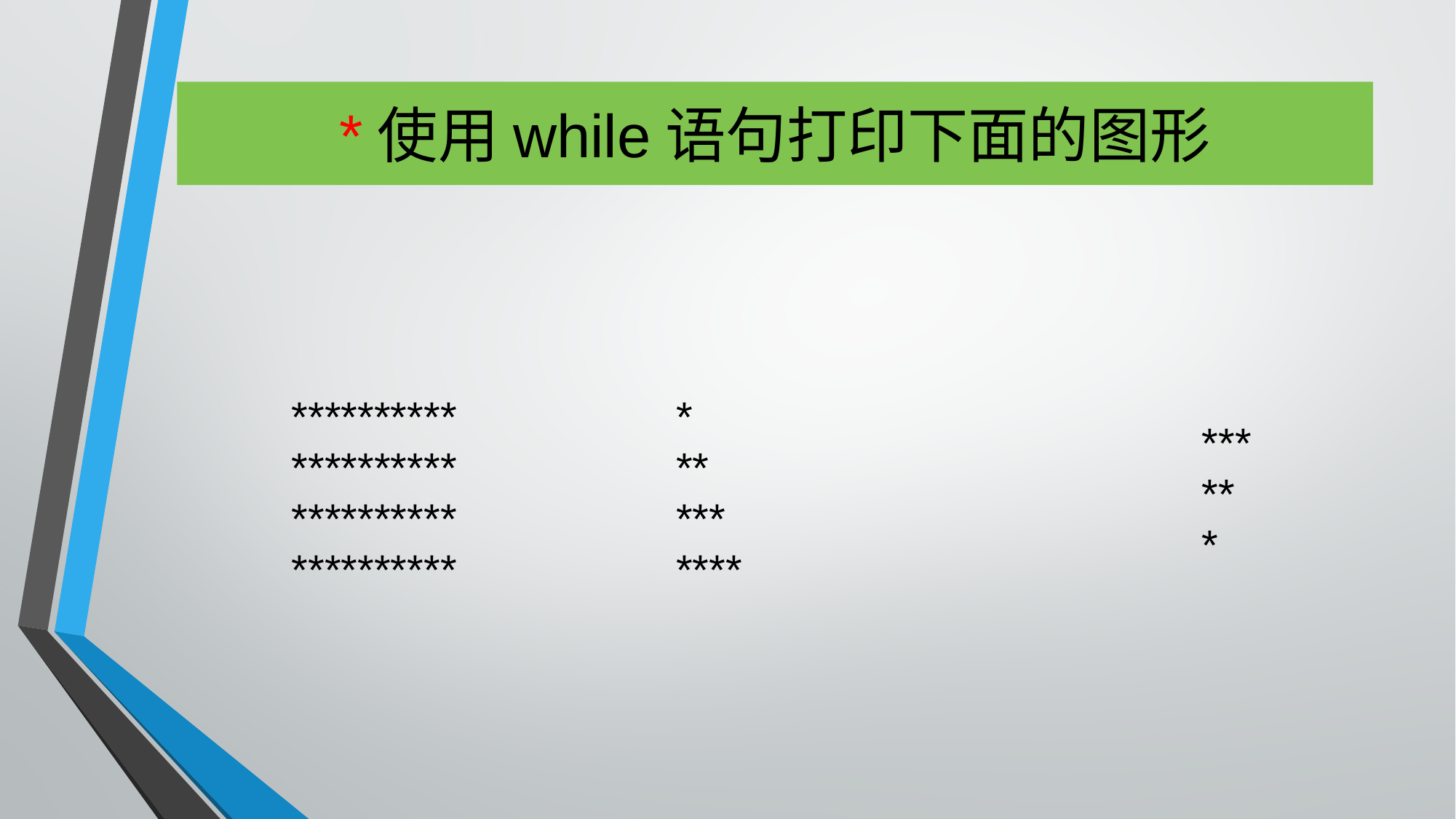

# *使用while语句打印下面的图形
**********
**********
**********
**********
*
**
***
****
***
**
*